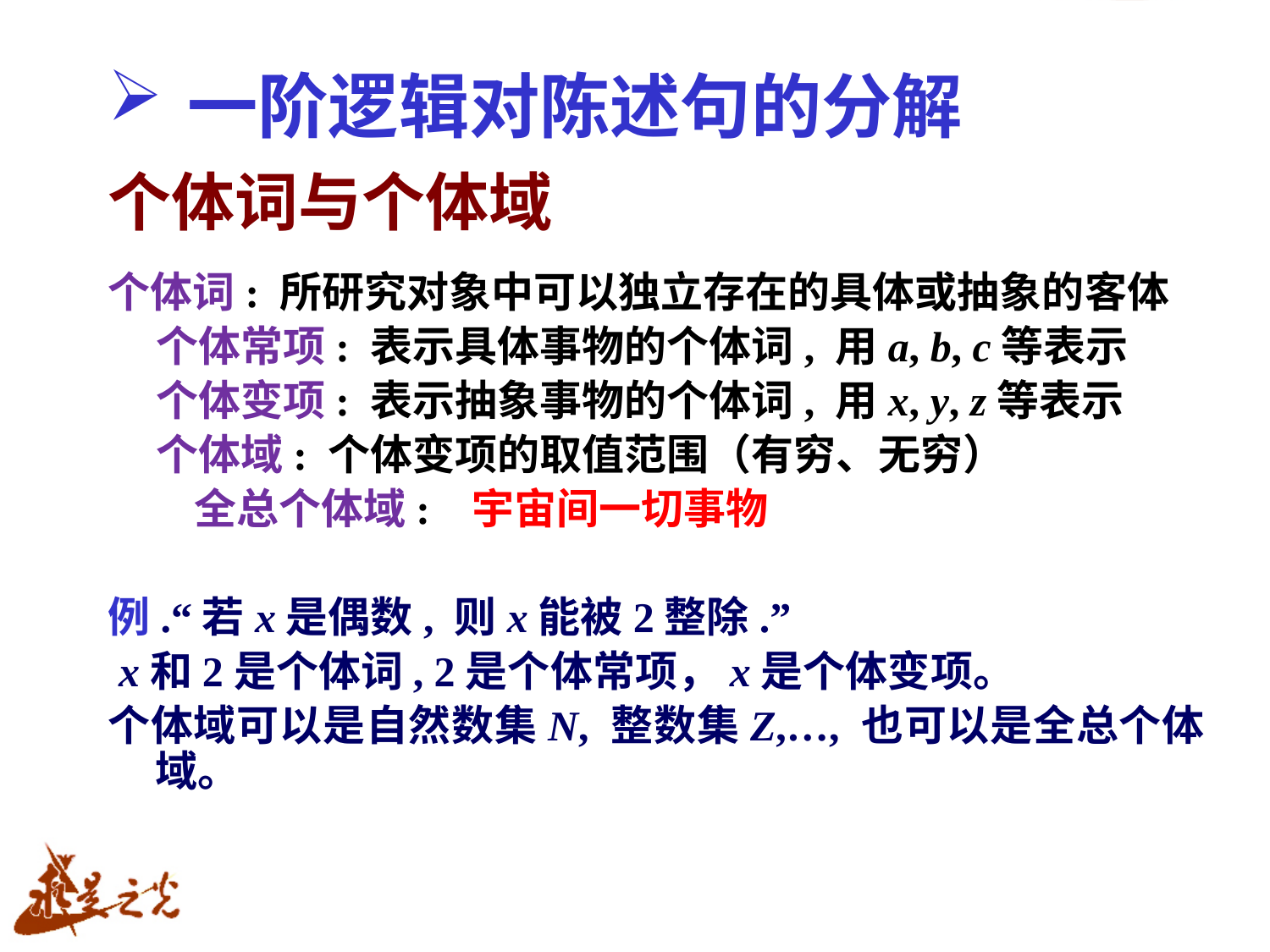

# 一阶逻辑对陈述句的分解
个体词与个体域
个体词: 所研究对象中可以独立存在的具体或抽象的客体
    个体常项: 表示具体事物的个体词, 用a, b, c等表示
    个体变项: 表示抽象事物的个体词, 用x, y, z等表示
    个体域: 个体变项的取值范围（有穷、无穷）
        全总个体域:   宇宙间一切事物

例.“若x是偶数, 则x能被2整除.”
 x和2是个体词, 2是个体常项，x是个体变项。
个体域可以是自然数集N, 整数集Z,…, 也可以是全总个体域。
5